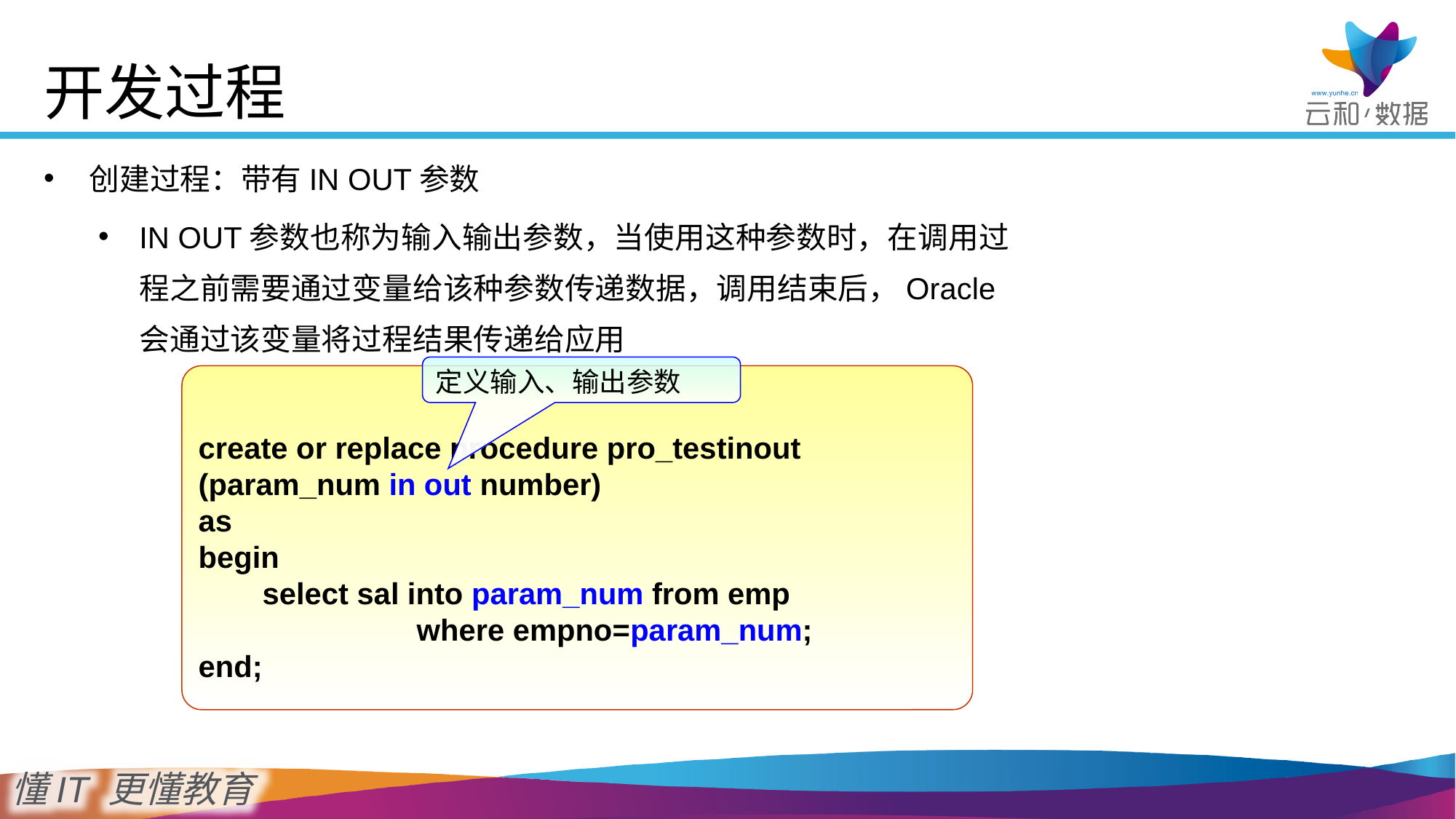

# 开发过程
创建过程：带有IN OUT参数
IN OUT参数也称为输入输出参数，当使用这种参数时，在调用过程之前需要通过变量给该种参数传递数据，调用结束后，Oracle会通过该变量将过程结果传递给应用
定义输入、输出参数

create or replace procedure pro_testinout
(param_num in out number)
as
begin
  	select sal into param_num from emp
			where empno=param_num;
end;